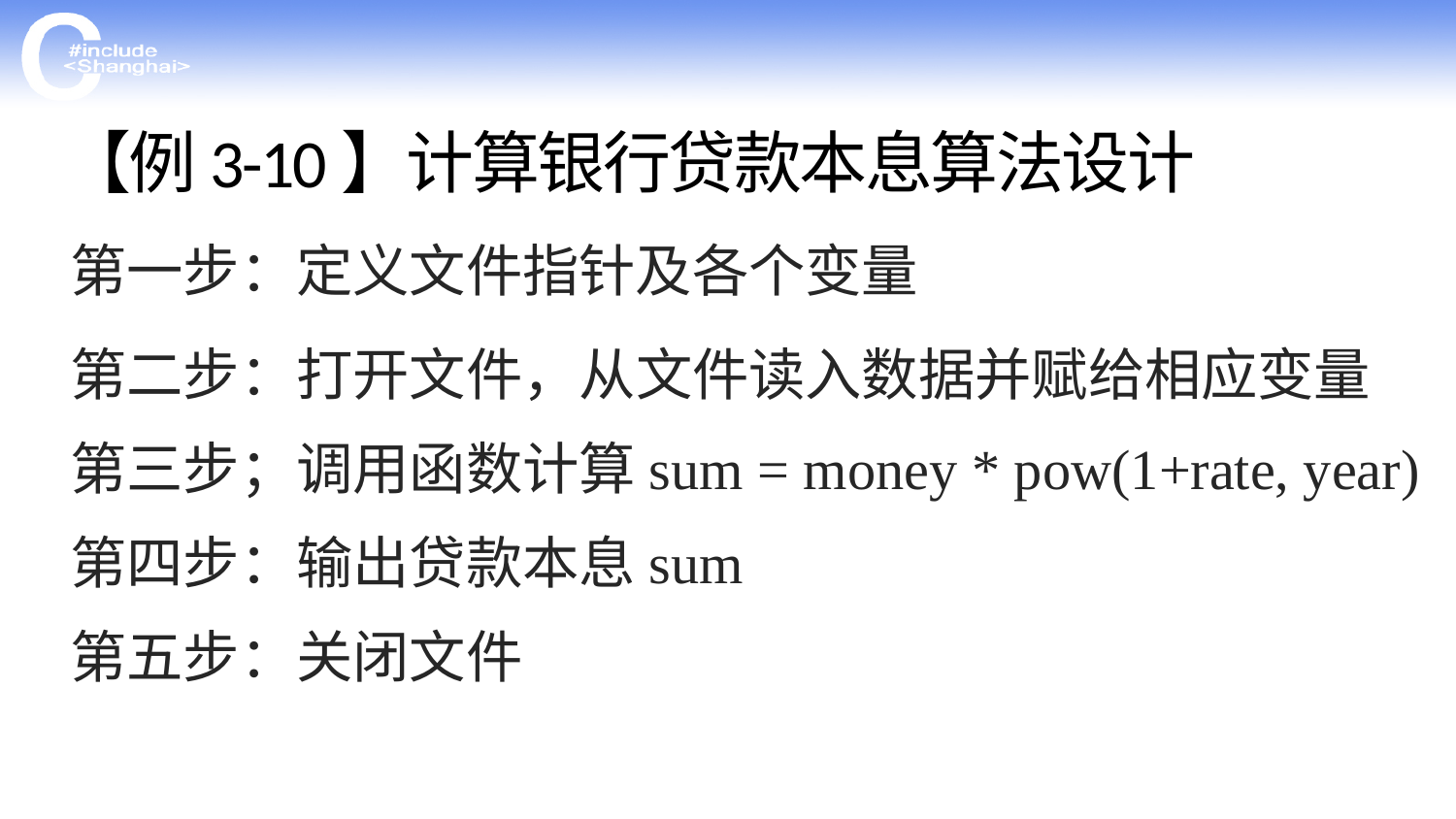

# 【例3-10】计算银行贷款本息算法设计
第一步：定义文件指针及各个变量
第二步：打开文件，从文件读入数据并赋给相应变量
第三步；调用函数计算sum = money * pow(1+rate, year)
第四步：输出贷款本息sum
第五步：关闭文件